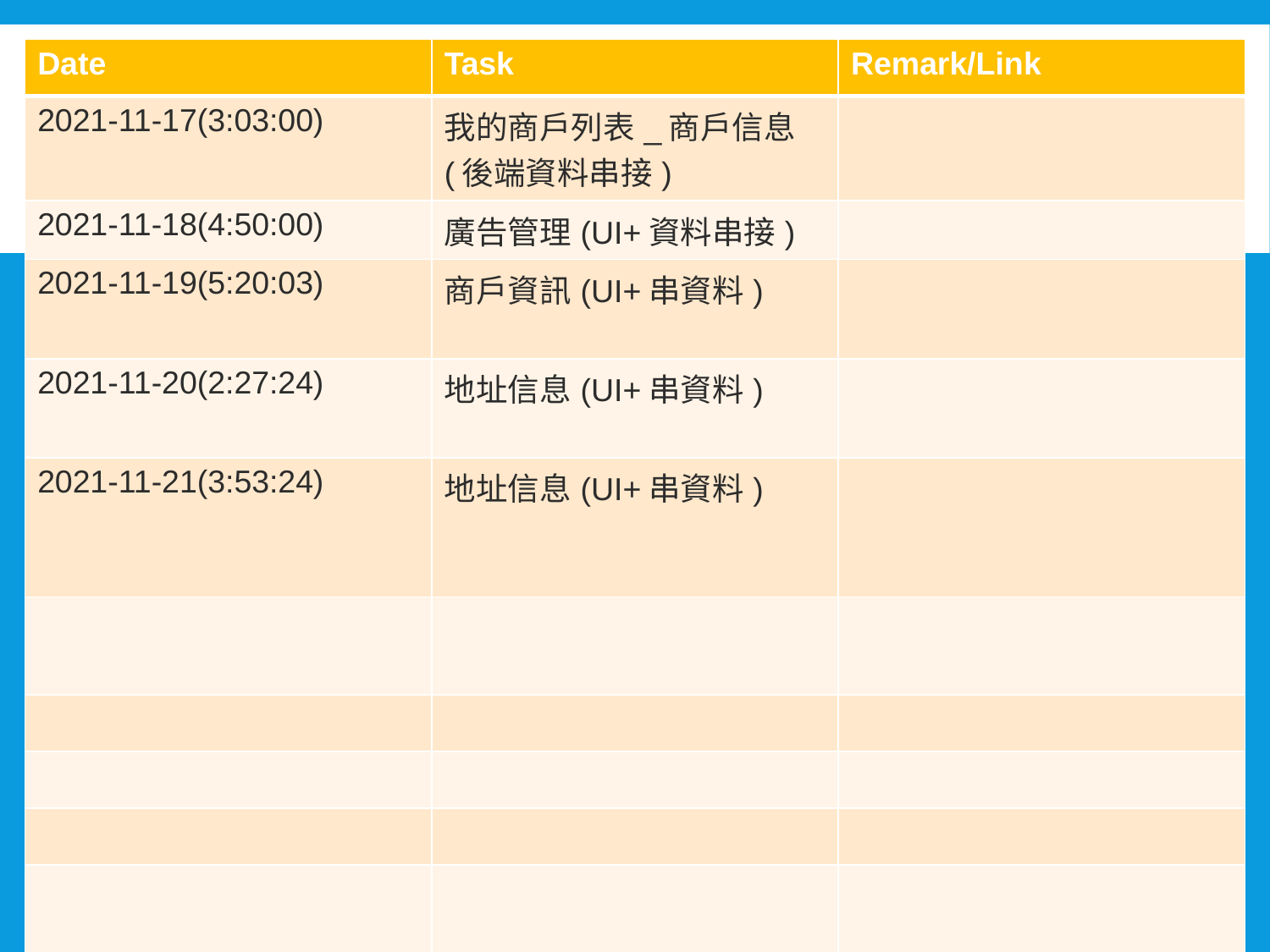

| Date | Task | Remark/Link |
| --- | --- | --- |
| 2021-11-17(3:03:00) | 我的商户列表\_商户信息(後端資料串接) |  |
| 2021-11-18(4:50:00) | 廣告管理(UI+資料串接) |  |
| 2021-11-19(5:20:03) | 商戶資訊(UI+串資料) |  |
| 2021-11-20(2:27:24) | 地址信息(UI+串資料) |  |
| 2021-11-21(3:53:24) | 地址信息(UI+串資料) |  |
|  |  |  |
|  |  |  |
|  |  |  |
|  |  |  |
|  |  |  |
#